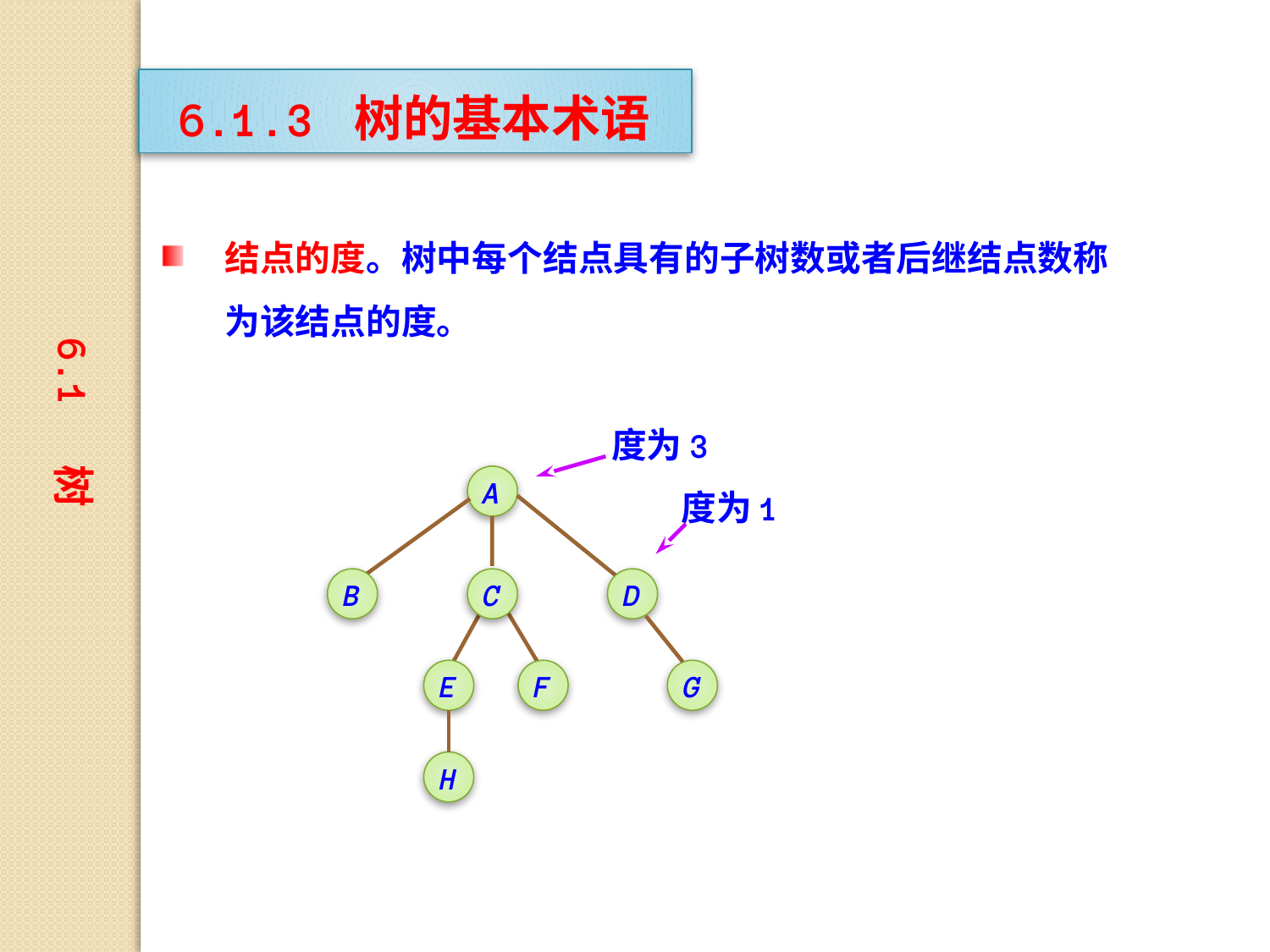

6.1.3 树的基本术语
结点的度。树中每个结点具有的子树数或者后继结点数称为该结点的度。
6.1  树
度为3

A

B
C
D

E
F
G
H
度为1